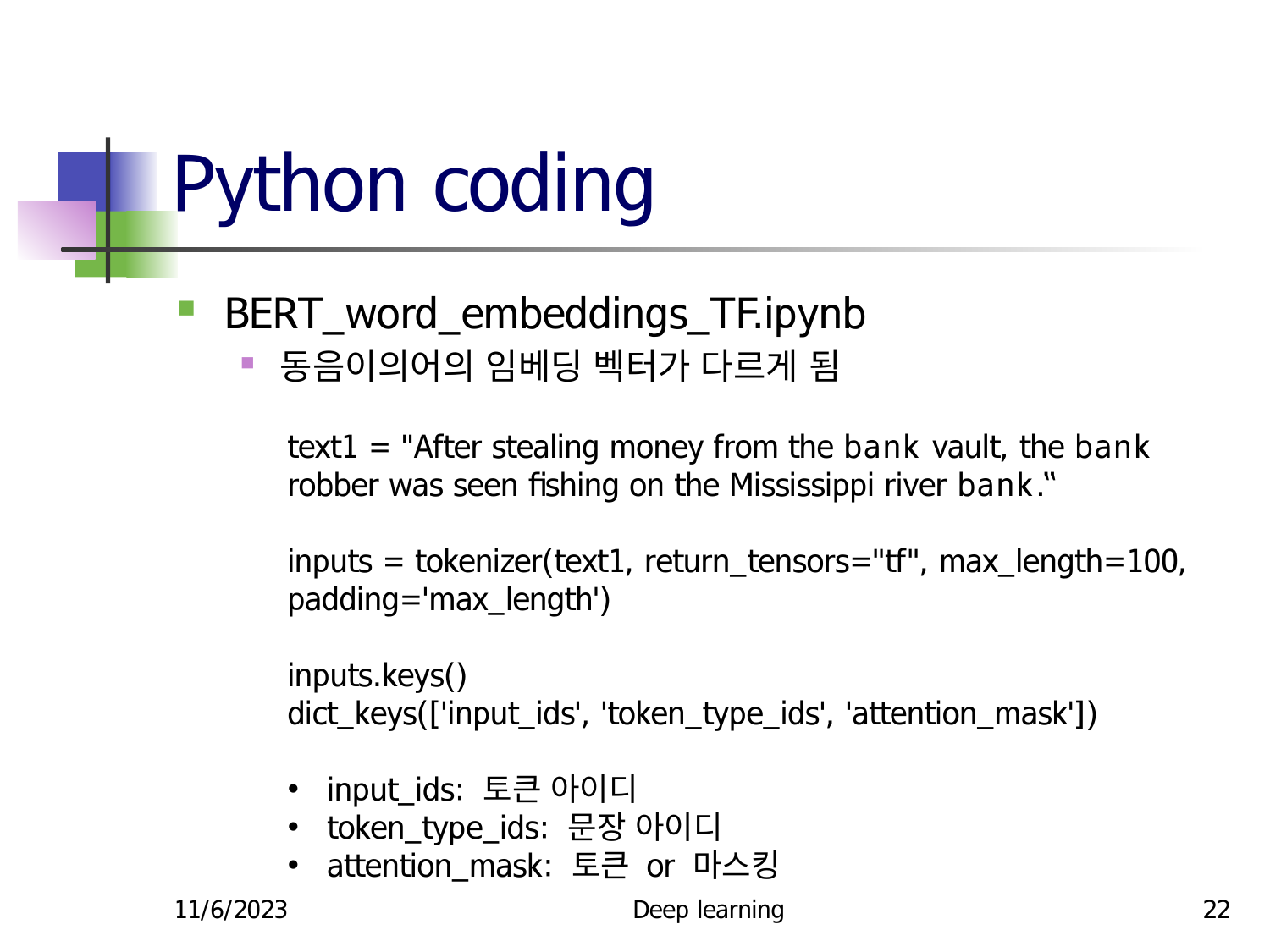

# Python coding
BERT_word_embeddings_TF.ipynb
동음이의어의 임베딩 벡터가 다르게 됨

text1 = "After stealing money from the bank vault, the bank robber was seen fishing on the Mississippi river bank.“

inputs = tokenizer(text1, return_tensors="tf", max_length=100, padding='max_length')

inputs.keys()
dict_keys(['input_ids', 'token_type_ids', 'attention_mask'])

input_ids: 토큰 아이디
token_type_ids: 문장 아이디
attention_mask: 토큰 or 마스킹
11/6/2023
Deep learning
22